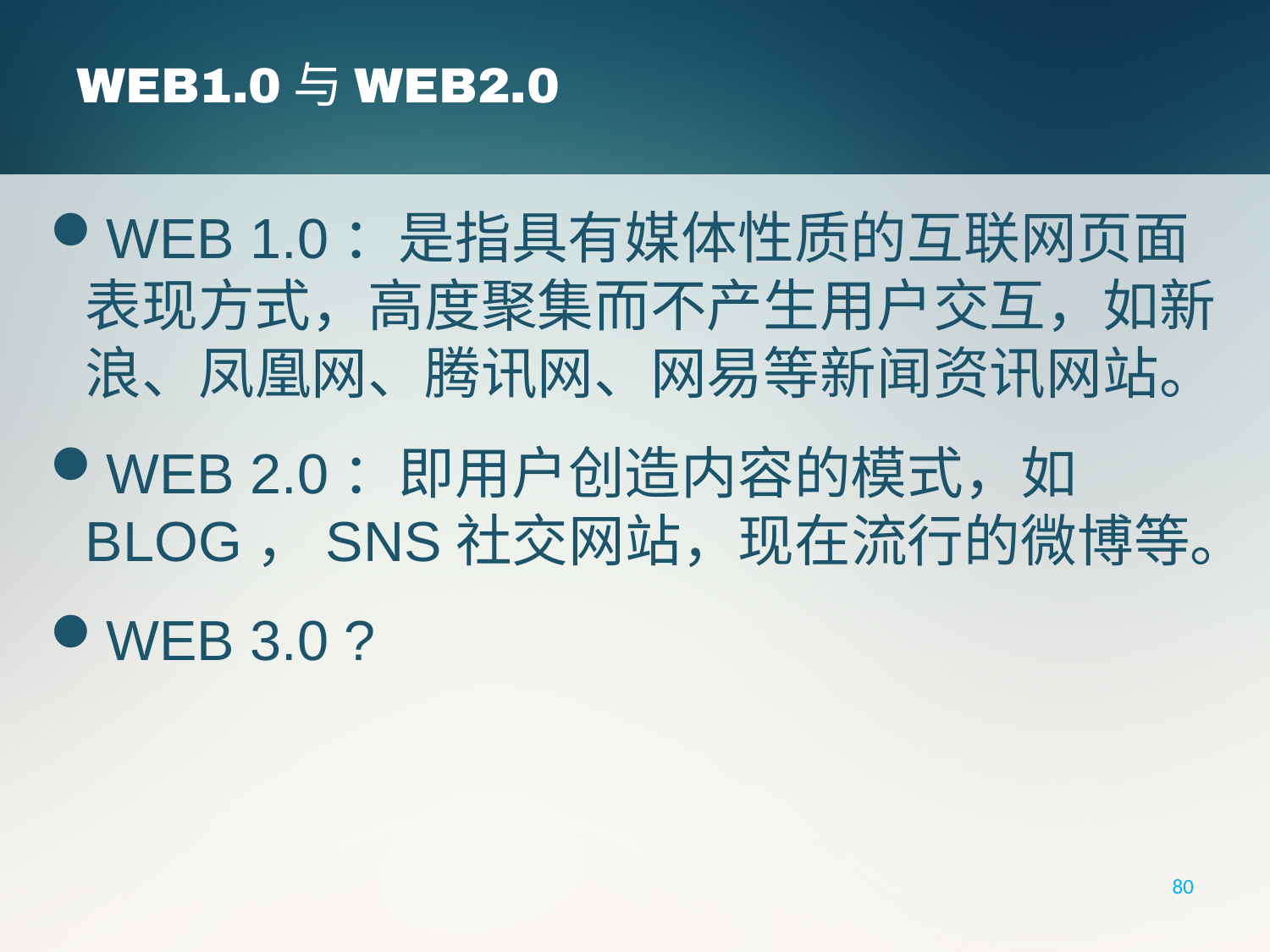

# WEB1.0与WEB2.0
WEB 1.0：是指具有媒体性质的互联网页面表现方式，高度聚集而不产生用户交互，如新浪、凤凰网、腾讯网、网易等新闻资讯网站。
WEB 2.0：即用户创造内容的模式，如BLOG，SNS社交网站，现在流行的微博等。
WEB 3.0 ?
80